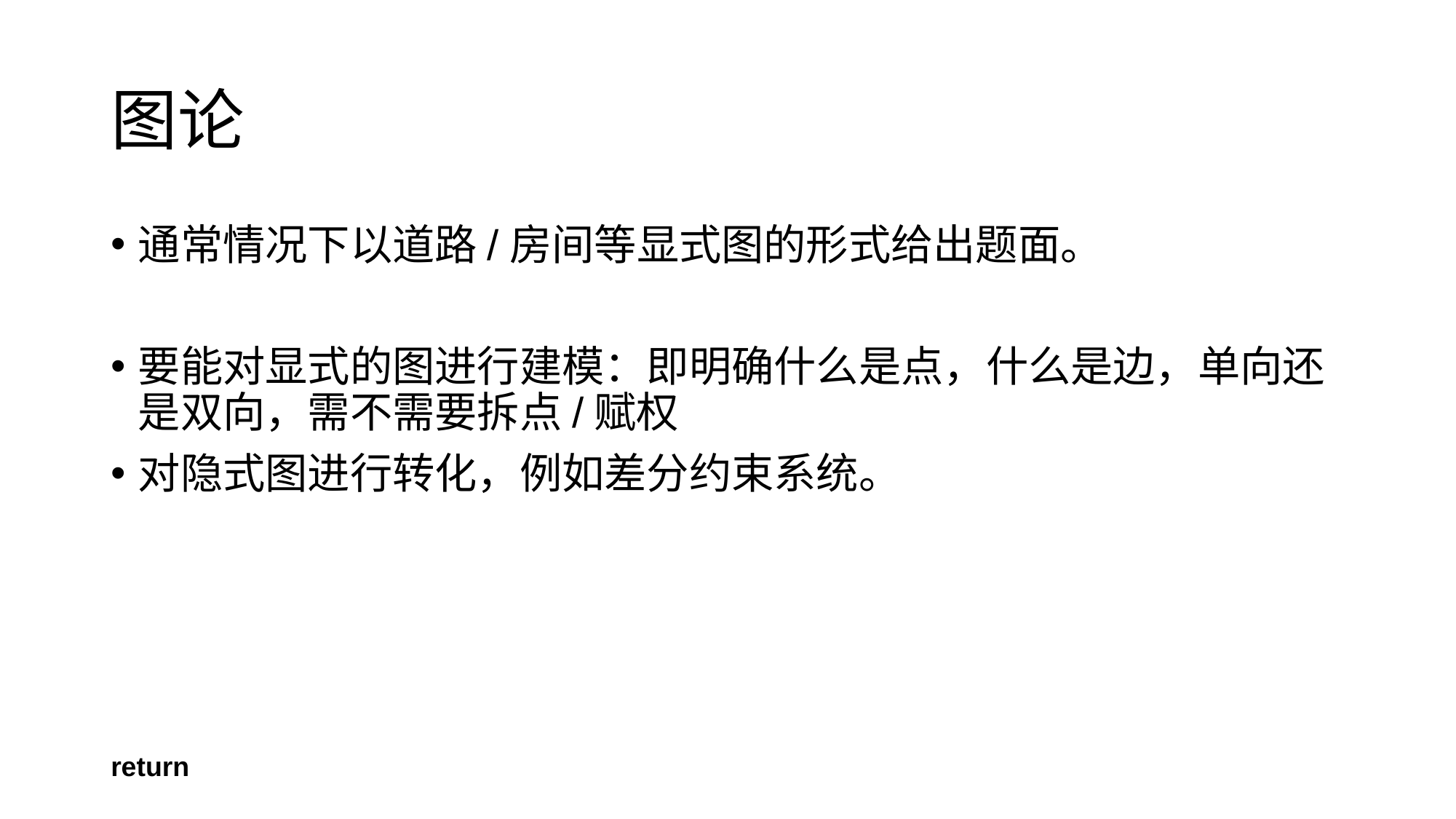

# 图论
通常情况下以道路/房间等显式图的形式给出题面。

要能对显式的图进行建模：即明确什么是点，什么是边，单向还是双向，需不需要拆点/赋权
对隐式图进行转化，例如差分约束系统。

return